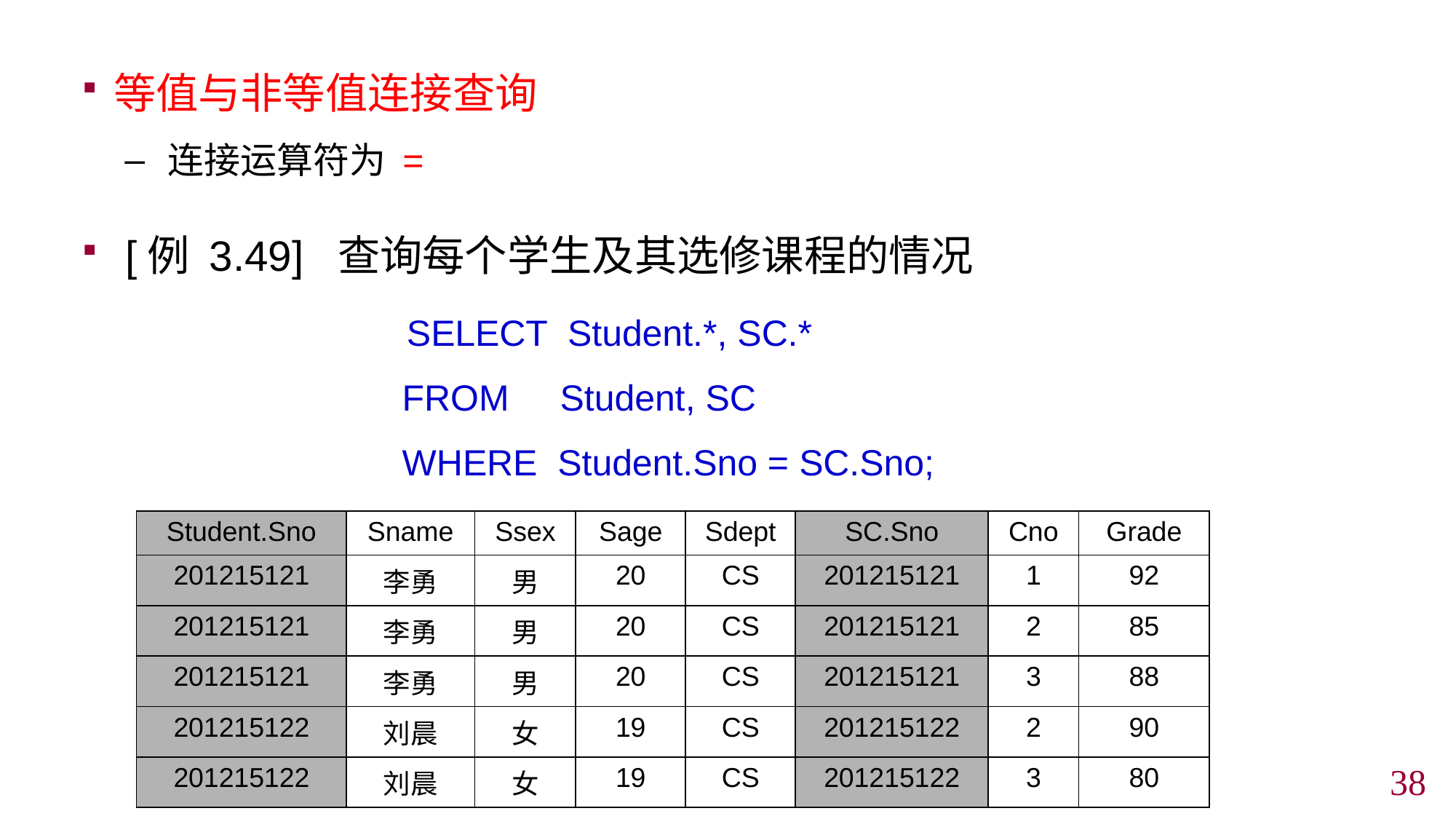

等值与非等值连接查询
连接运算符为 =

 [例 3.49]  查询每个学生及其选修课程的情况
		         SELECT  Student.*, SC.*
		          FROM     Student, SC
		          WHERE  Student.Sno = SC.Sno;
| Student.Sno | Sname | Ssex | Sage | Sdept | SC.Sno | Cno | Grade |
| --- | --- | --- | --- | --- | --- | --- | --- |
| 201215121 | 李勇 | 男 | 20 | CS | 201215121 | 1 | 92 |
| 201215121 | 李勇 | 男 | 20 | CS | 201215121 | 2 | 85 |
| 201215121 | 李勇 | 男 | 20 | CS | 201215121 | 3 | 88 |
| 201215122 | 刘晨 | 女 | 19 | CS | 201215122 | 2 | 90 |
| 201215122 | 刘晨 | 女 | 19 | CS | 201215122 | 3 | 80 |
38